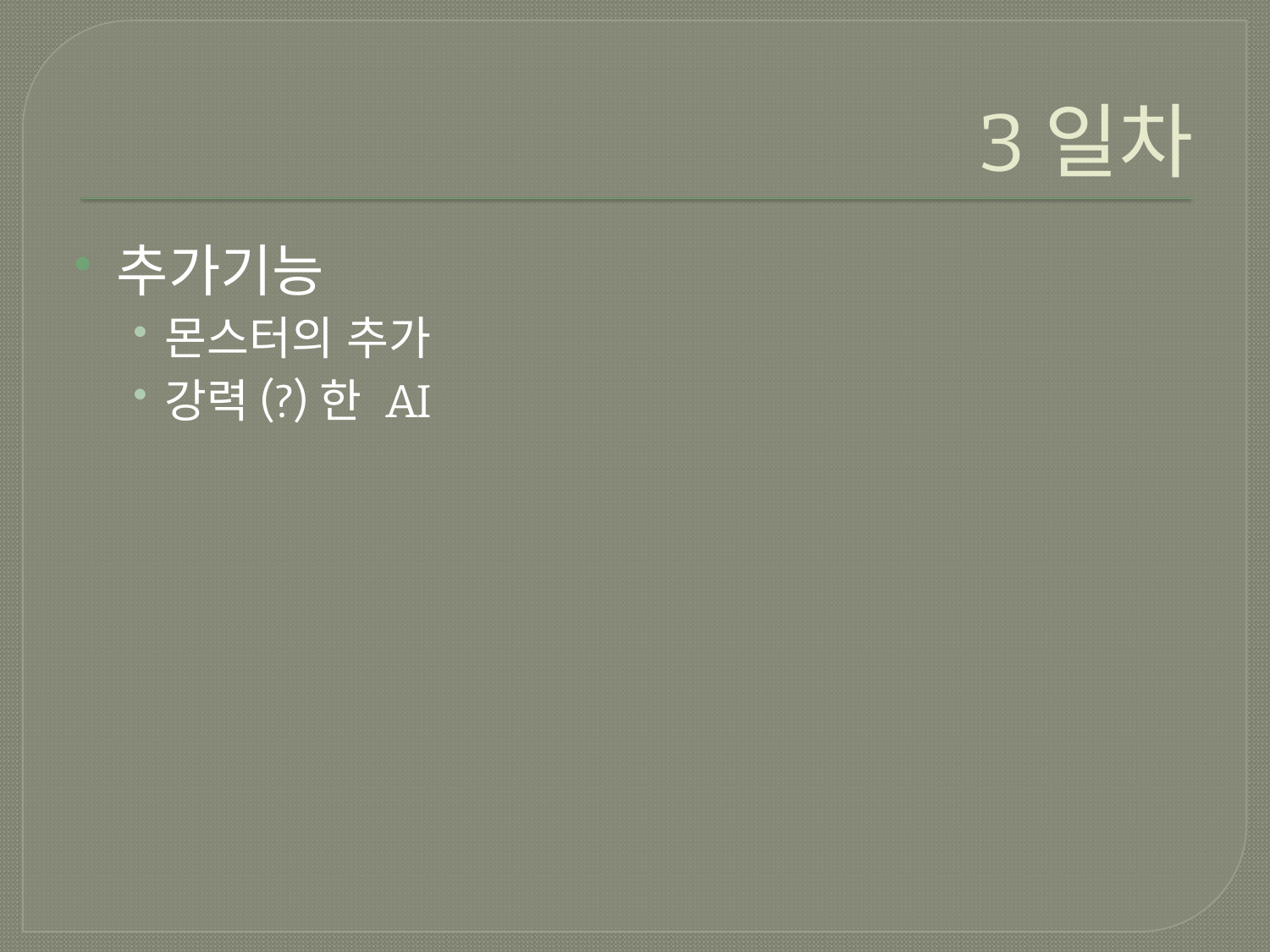

# 3일차
추가기능
몬스터의 추가
강력(?)한 AI